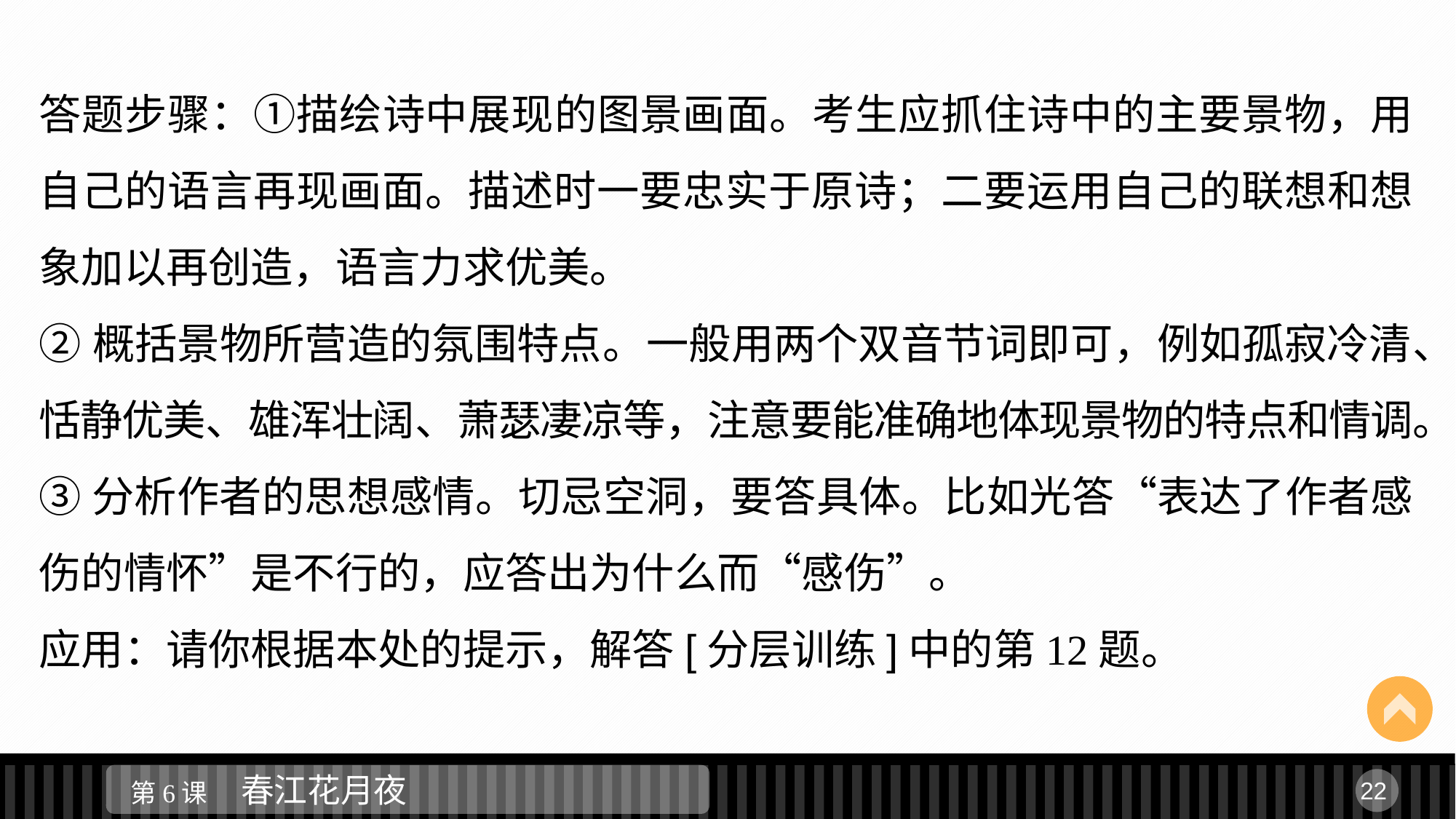

答题步骤：①描绘诗中展现的图景画面。考生应抓住诗中的主要景物，用自己的语言再现画面。描述时一要忠实于原诗；二要运用自己的联想和想象加以再创造，语言力求优美。
②概括景物所营造的氛围特点。一般用两个双音节词即可，例如孤寂冷清、恬静优美、雄浑壮阔、萧瑟凄凉等，注意要能准确地体现景物的特点和情调。
③分析作者的思想感情。切忌空洞，要答具体。比如光答“表达了作者感伤的情怀”是不行的，应答出为什么而“感伤”。
应用：请你根据本处的提示，解答[分层训练]中的第12题。